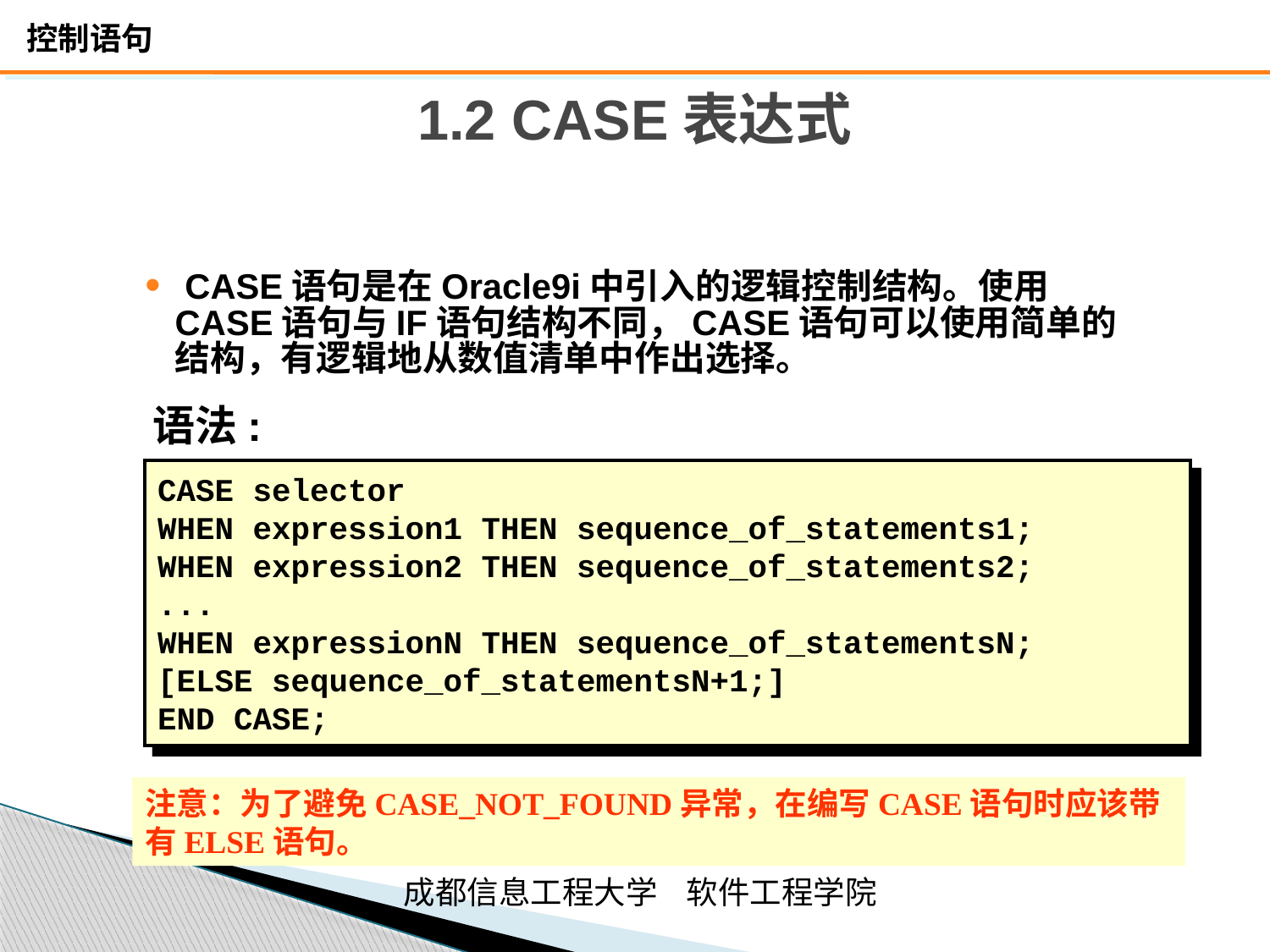

# 1.2 CASE表达式
 CASE语句是在Oracle9i中引入的逻辑控制结构。使用CASE语句与IF语句结构不同，CASE语句可以使用简单的结构，有逻辑地从数值清单中作出选择。
语法:
CASE selector
WHEN expression1 THEN sequence_of_statements1;
WHEN expression2 THEN sequence_of_statements2;
...
WHEN expressionN THEN sequence_of_statementsN;
[ELSE sequence_of_statementsN+1;]
END CASE;
注意：为了避免CASE_NOT_FOUND异常，在编写CASE语句时应该带有ELSE语句。